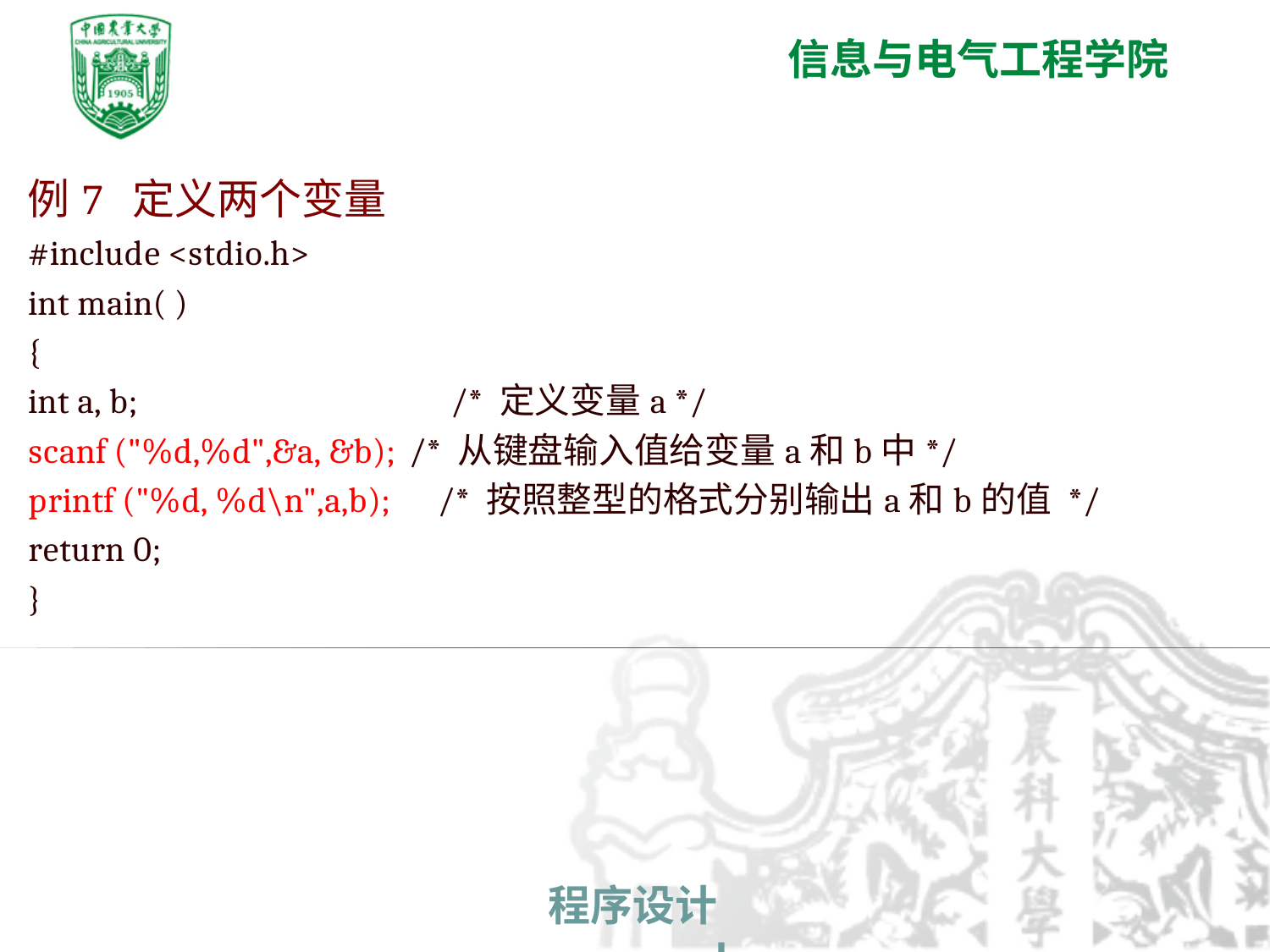

例7  定义两个变量
#include <stdio.h>
int main( )
{
int a, b;                                        /* 定义变量a */
scanf ("%d,%d",&a, &b); 	/* 从键盘输入值给变量a和b中*/
printf ("%d, %d\n",a,b);      /* 按照整型的格式分别输出a和b的值 */
return 0;
}